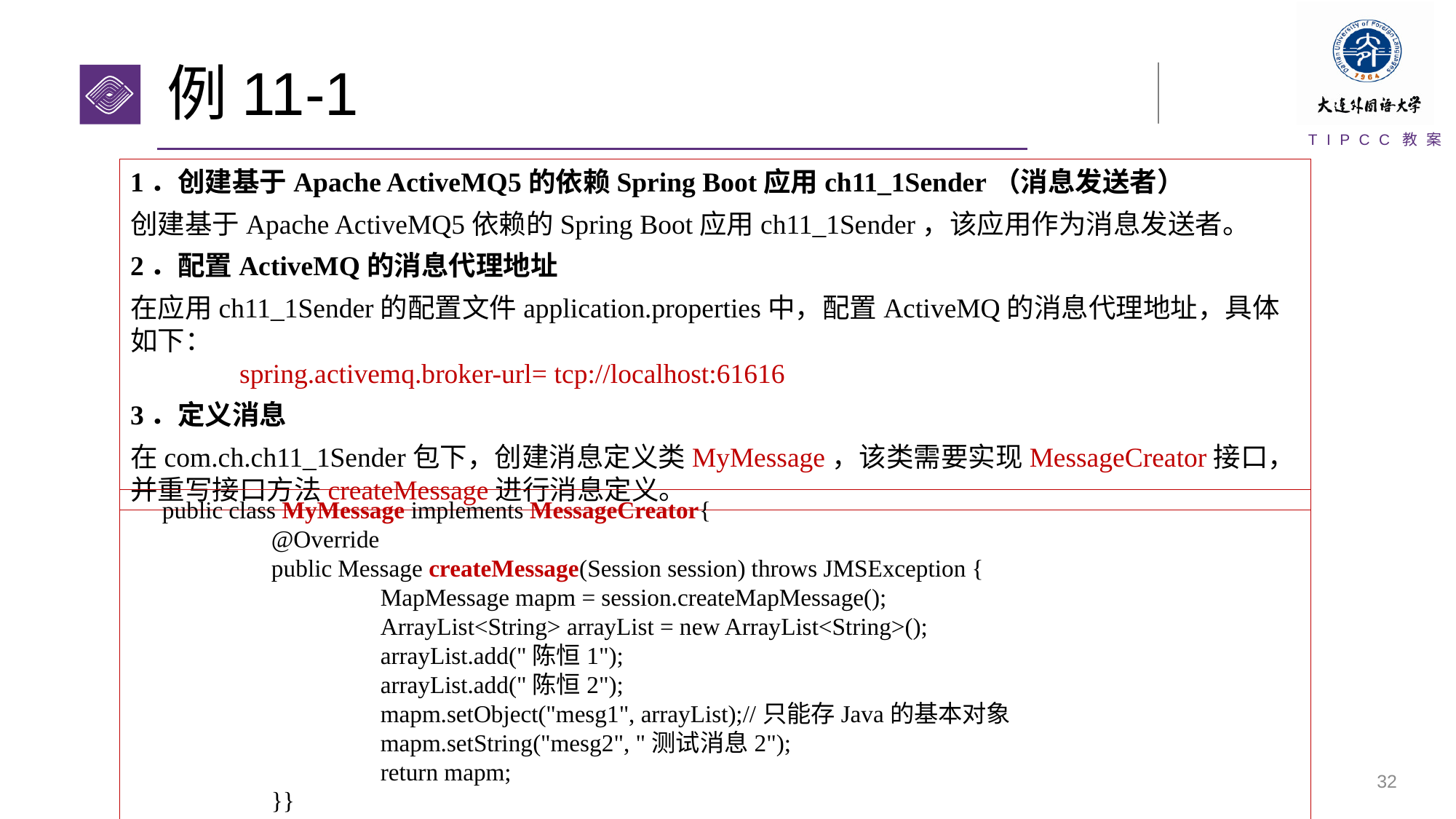

# 例11-1
1．创建基于Apache ActiveMQ5的依赖Spring Boot应用ch11_1Sender（消息发送者）
创建基于Apache ActiveMQ5依赖的Spring Boot应用ch11_1Sender，该应用作为消息发送者。
2．配置ActiveMQ的消息代理地址
在应用ch11_1Sender的配置文件application.properties中，配置ActiveMQ的消息代理地址，具体如下：
	spring.activemq.broker-url= tcp://localhost:61616
3．定义消息
在com.ch.ch11_1Sender包下，创建消息定义类MyMessage，该类需要实现MessageCreator接口，并重写接口方法createMessage进行消息定义。
public class MyMessage implements MessageCreator{
	@Override
	public Message createMessage(Session session) throws JMSException {
		MapMessage mapm = session.createMapMessage();
		ArrayList<String> arrayList = new ArrayList<String>();
		arrayList.add("陈恒1");
		arrayList.add("陈恒2");
		mapm.setObject("mesg1", arrayList);//只能存Java的基本对象
		mapm.setString("mesg2", "测试消息2");
		return mapm;
	}}
32